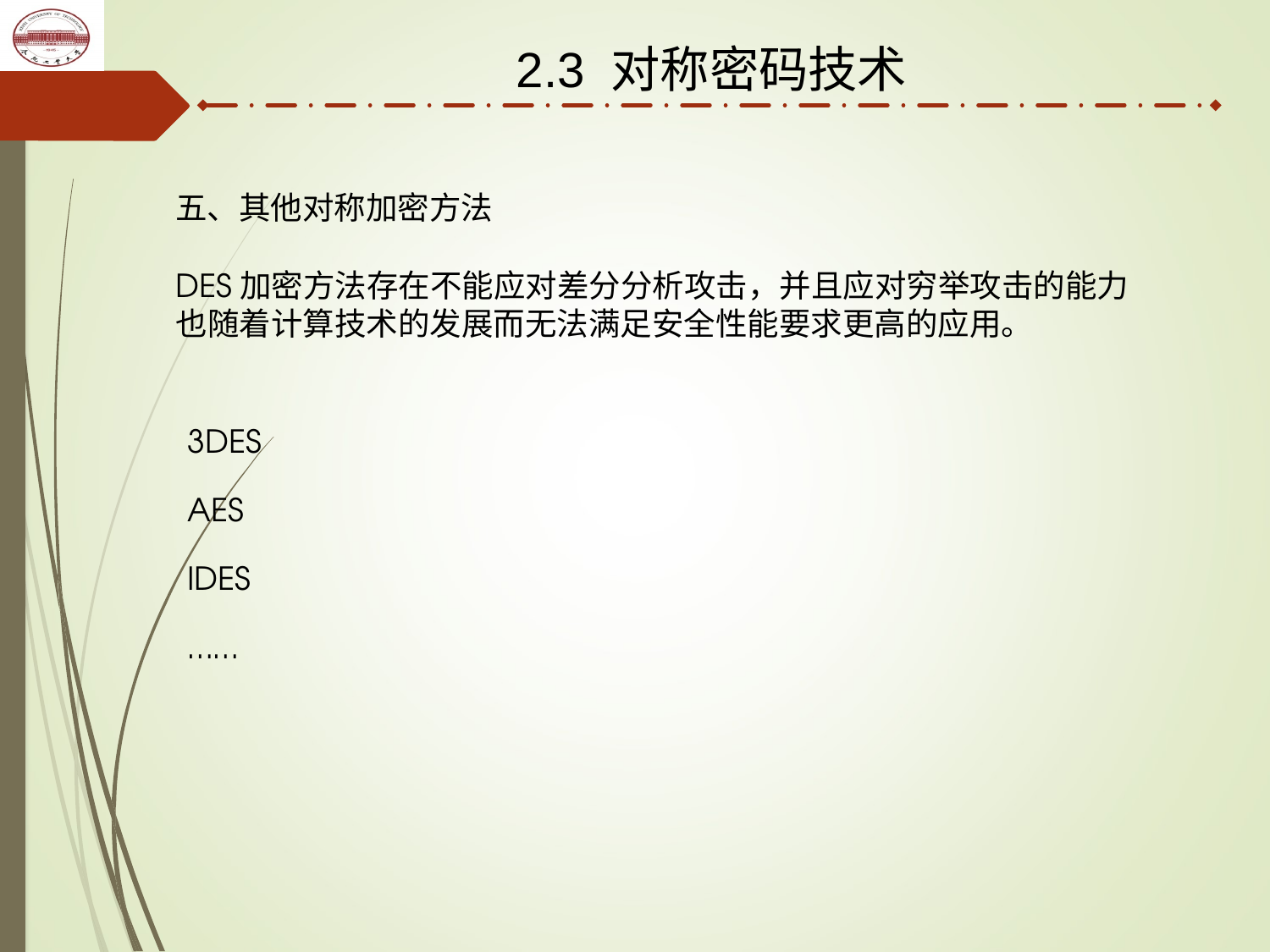

2.3 对称密码技术
五、其他对称加密方法
DES加密方法存在不能应对差分分析攻击，并且应对穷举攻击的能力也随着计算技术的发展而无法满足安全性能要求更高的应用。
3DES
AES
IDES
……